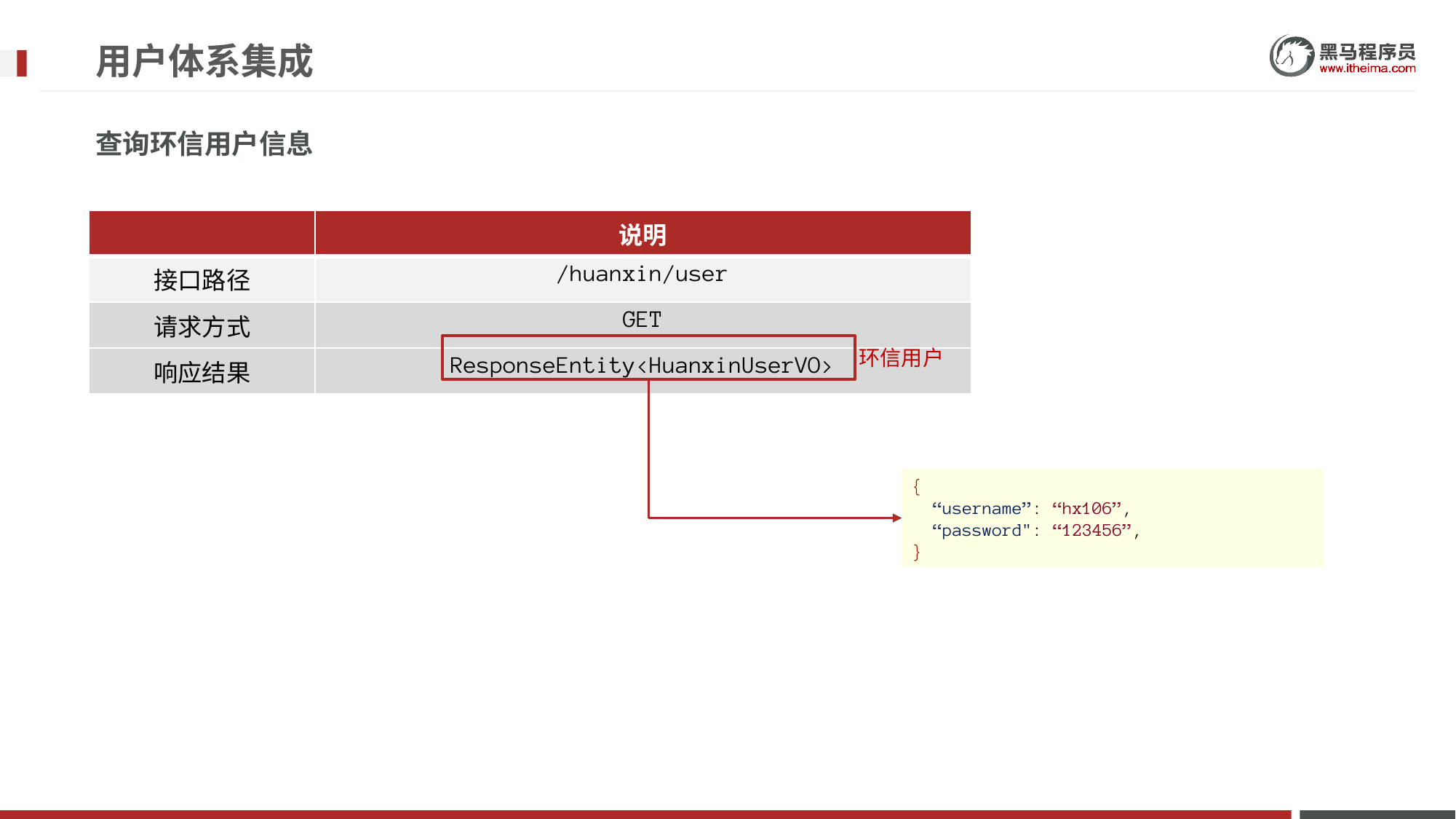

# 用户体系集成
查询环信用户信息
|  | 说明 |
| --- | --- |
| 接口路径 | /huanxin/user |
| 请求方式 | GET |
| 响应结果 | ResponseEntity<HuanxinUserVO> |

环信用户
{
  “username”: “hx106”,
  “password": “123456”,
}